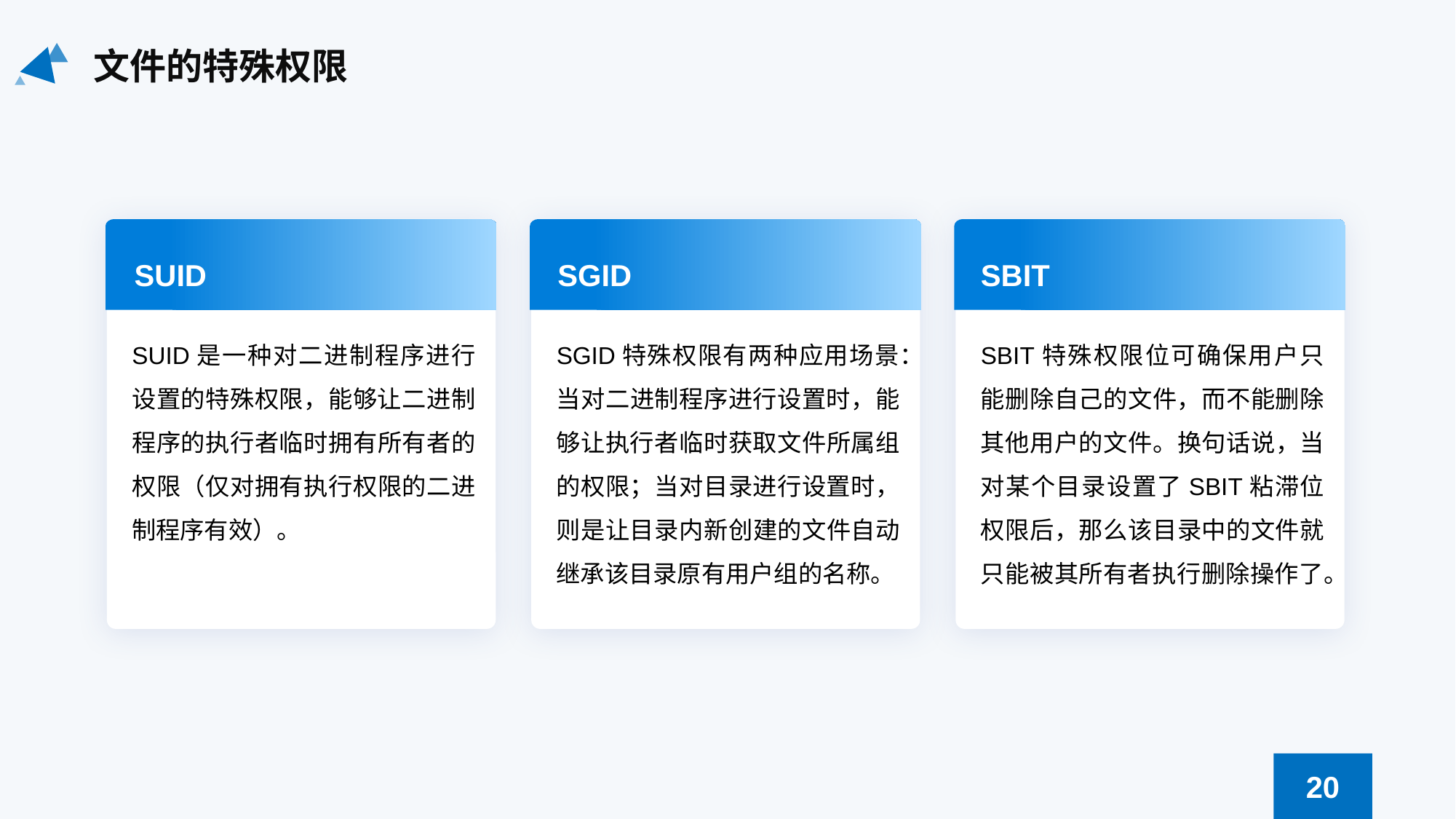

文件的特殊权限

SUID
SUID是一种对二进制程序进行设置的特殊权限，能够让二进制程序的执行者临时拥有所有者的权限（仅对拥有执行权限的二进制程序有效）。

SGID
SGID特殊权限有两种应用场景：当对二进制程序进行设置时，能够让执行者临时获取文件所属组的权限；当对目录进行设置时，则是让目录内新创建的文件自动继承该目录原有用户组的名称。

SBIT
SBIT特殊权限位可确保用户只能删除自己的文件，而不能删除其他用户的文件。换句话说，当对某个目录设置了SBIT粘滞位权限后，那么该目录中的文件就只能被其所有者执行删除操作了。

20